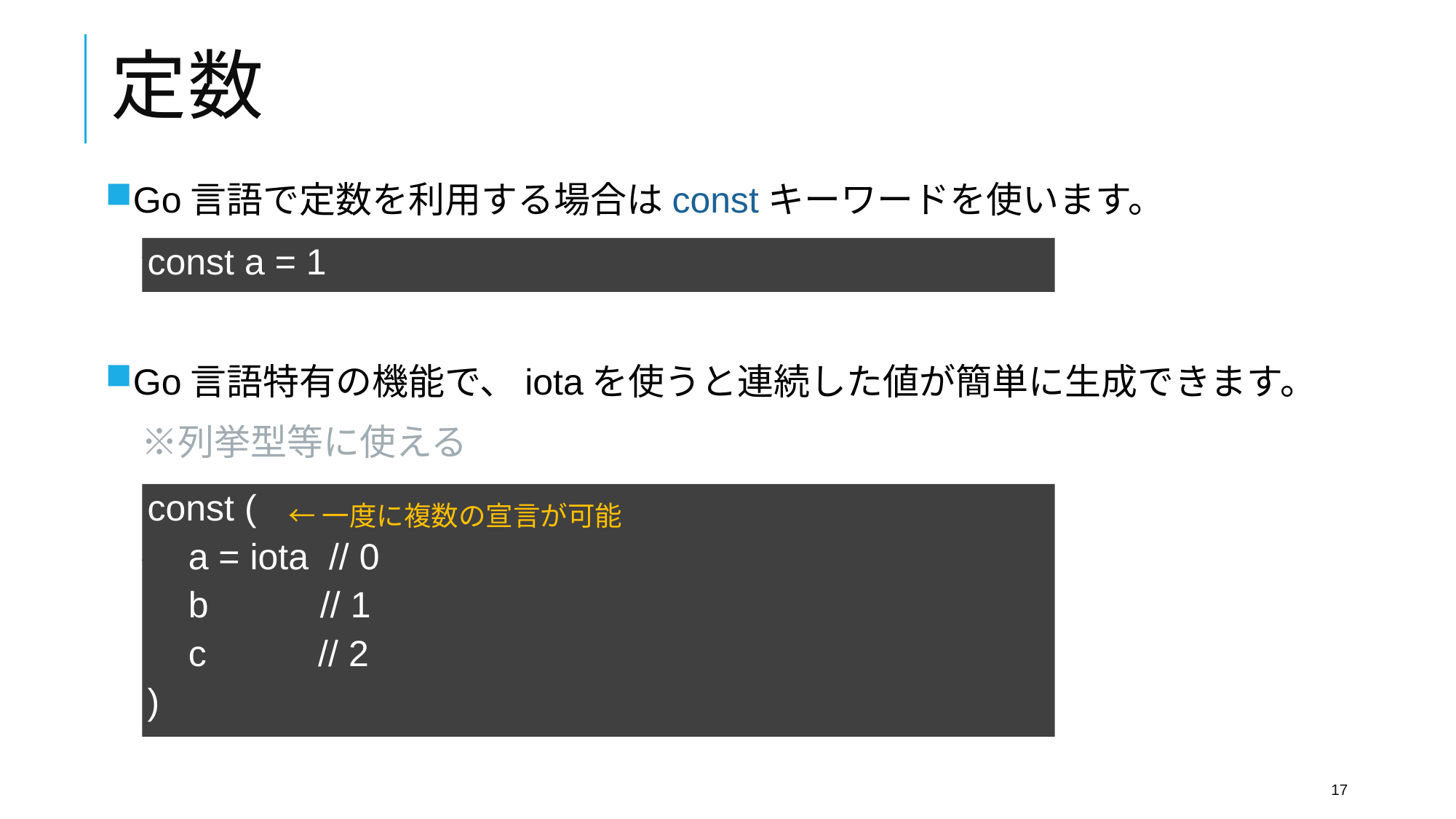

# 定数
Go言語で定数を利用する場合はconstキーワードを使います。
　例）sample := 10

Go言語特有の機能で、iotaを使うと連続した値が簡単に生成できます。
　※列挙型等に使える

　例）var sample = 10

const a = 1
const (
    a = iota  // 0
    b           // 1
    c           // 2
)
←一度に複数の宣言が可能
17